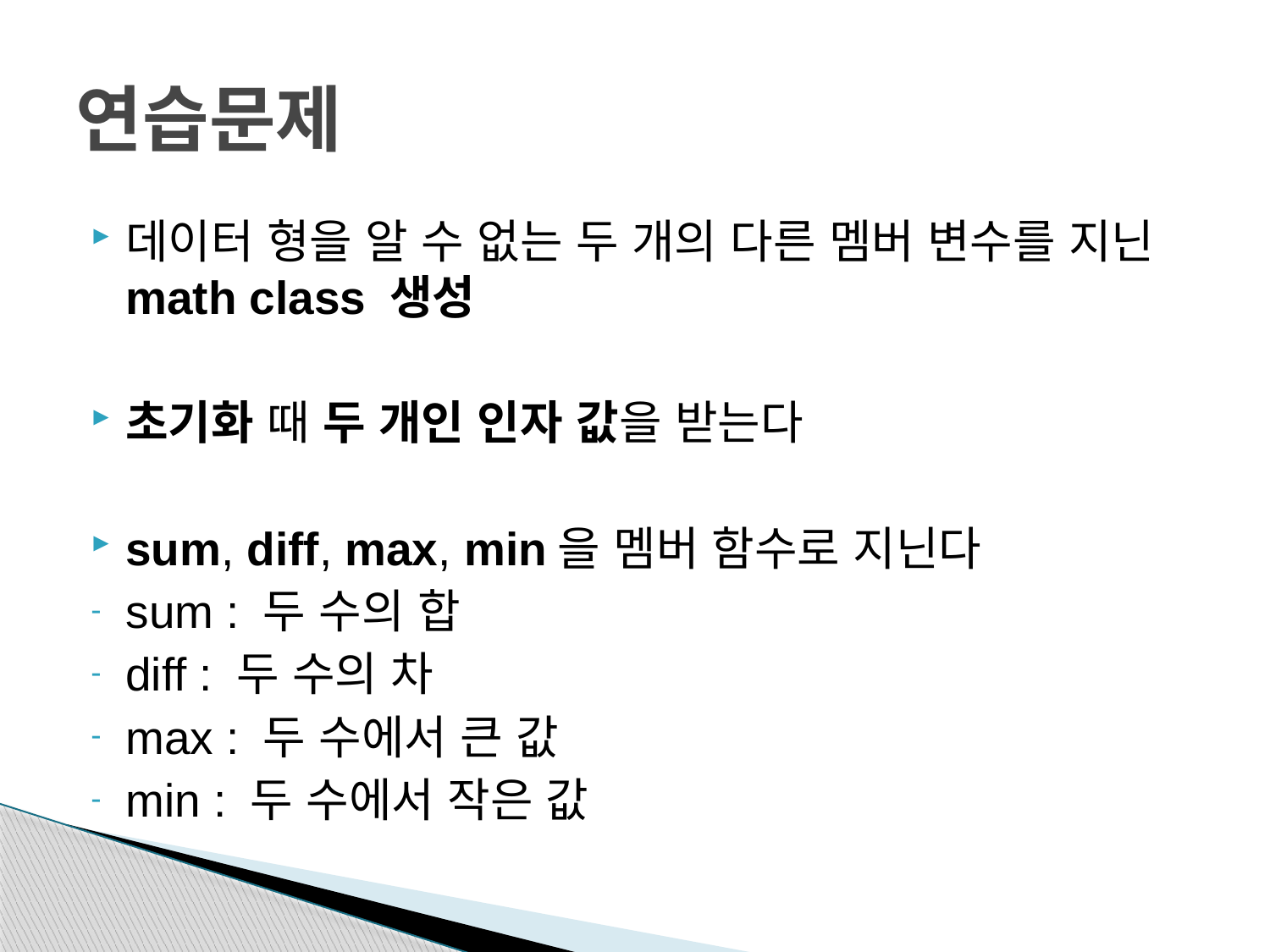

# 연습문제
데이터 형을 알 수 없는 두 개의 다른 멤버 변수를 지닌 math class 생성

초기화 때 두 개인 인자 값을 받는다

sum, diff, max, min을 멤버 함수로 지닌다
sum : 두 수의 합
diff : 두 수의 차
max : 두 수에서 큰 값
min : 두 수에서 작은 값